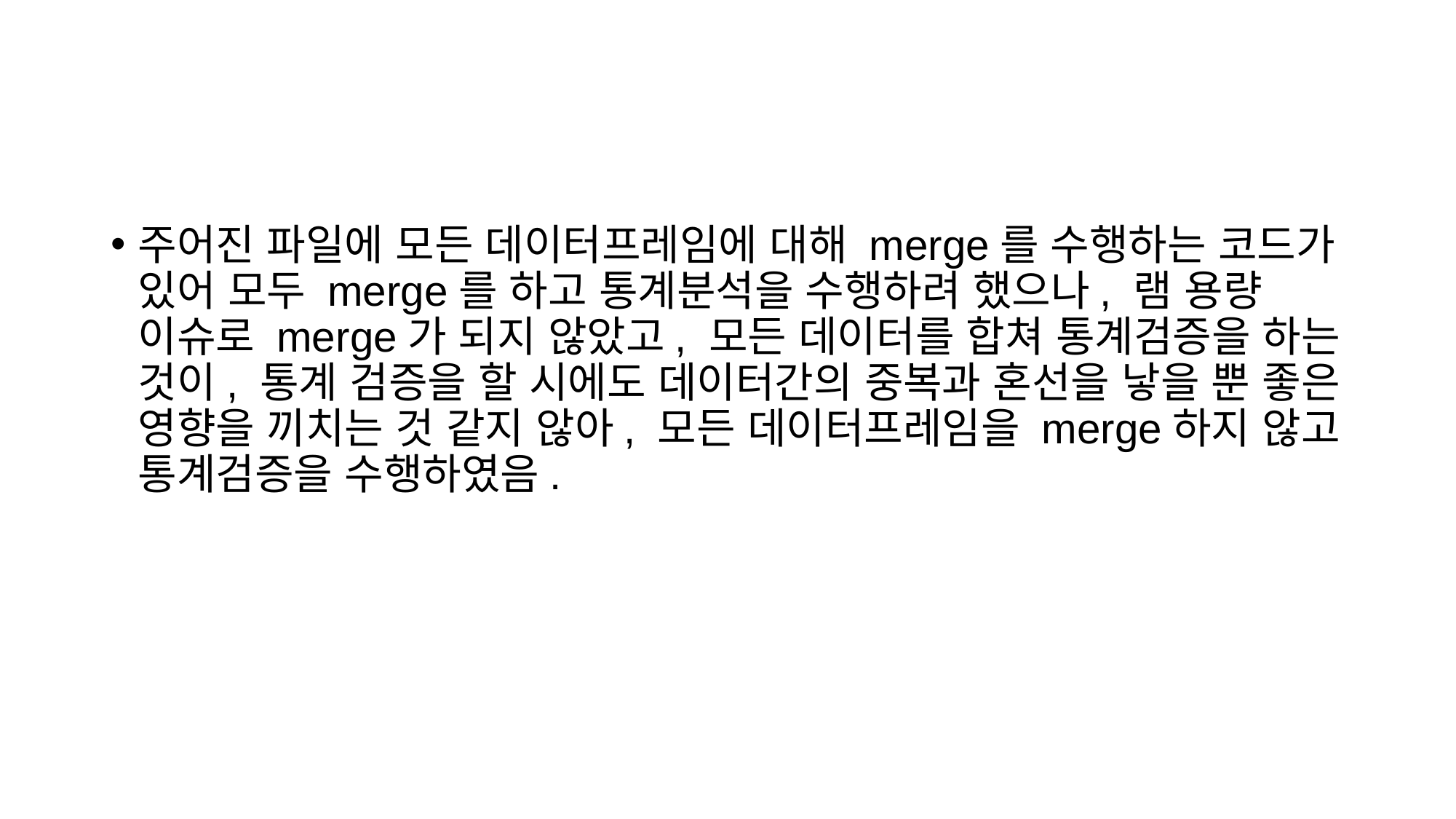

#
주어진 파일에 모든 데이터프레임에 대해 merge를 수행하는 코드가 있어 모두 merge를 하고 통계분석을 수행하려 했으나, 램 용량 이슈로 merge가 되지 않았고, 모든 데이터를 합쳐 통계검증을 하는 것이, 통계 검증을 할 시에도 데이터간의 중복과 혼선을 낳을 뿐 좋은 영향을 끼치는 것 같지 않아, 모든 데이터프레임을 merge하지 않고 통계검증을 수행하였음.